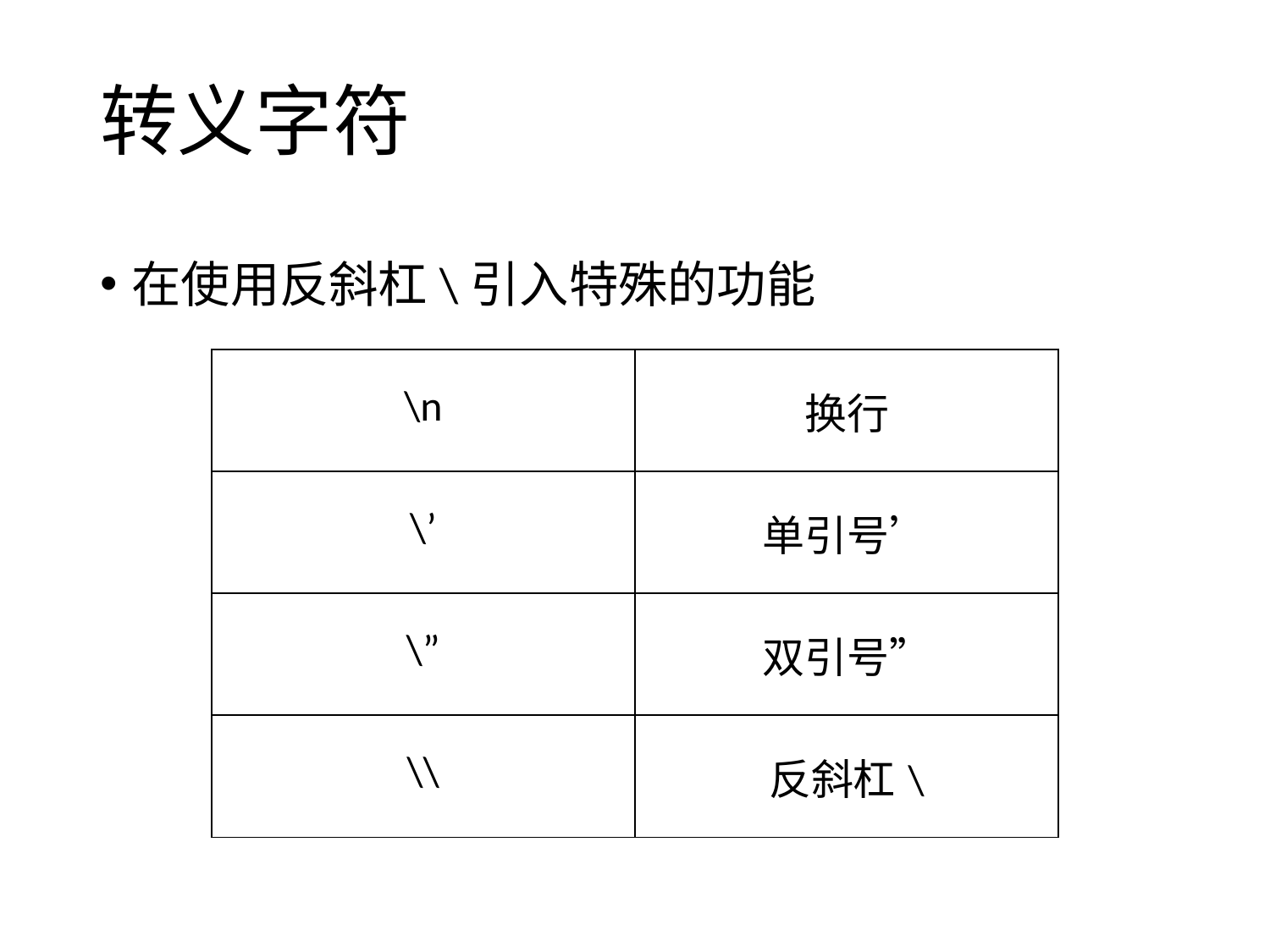

# 转义字符
在使用反斜杠\引入特殊的功能
| \n | 换行 |
| --- | --- |
| \’ | 单引号’ |
| \” | 双引号” |
| \\ | 反斜杠\ |